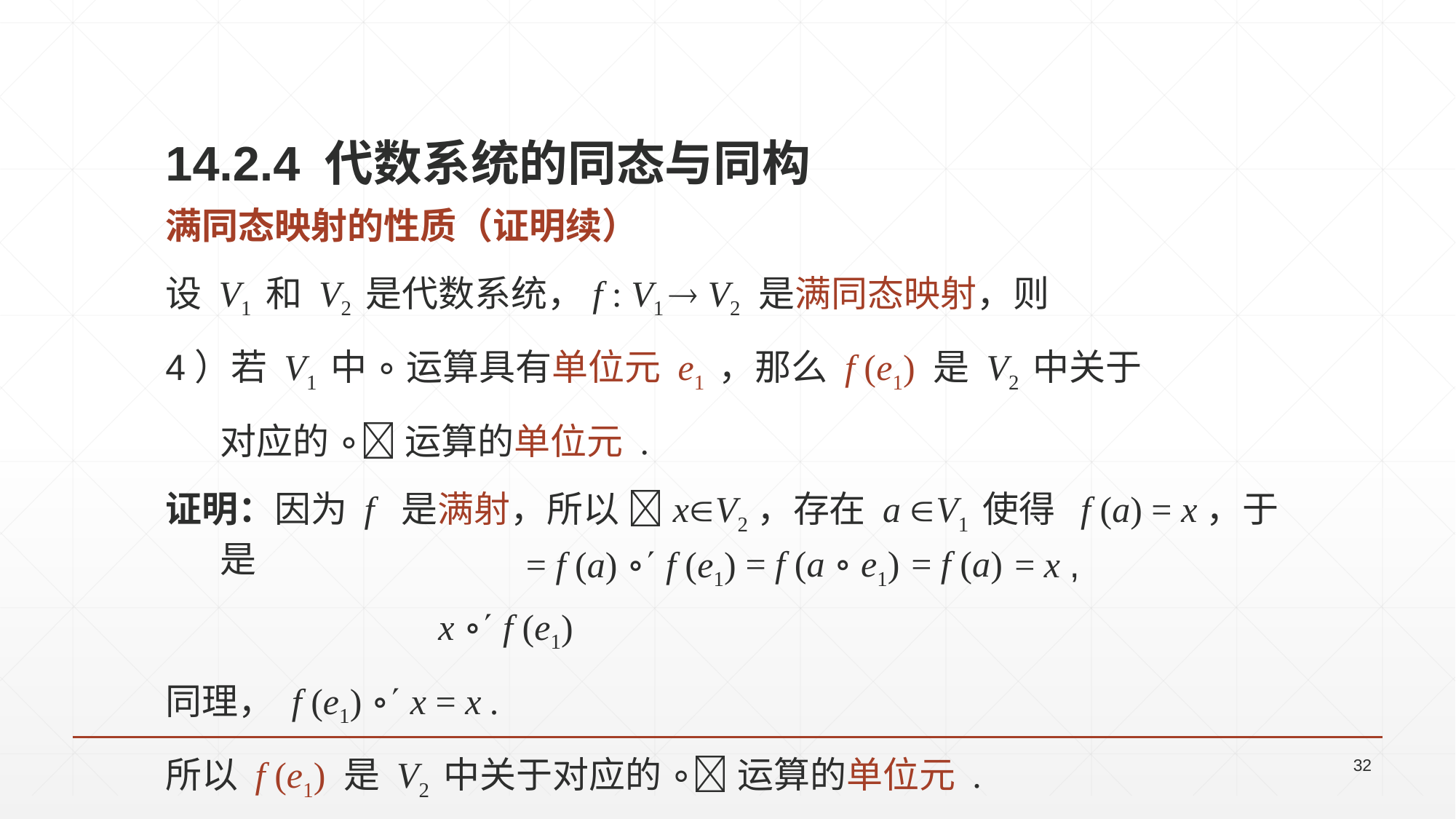

14.2.4 代数系统的同态与同构
满同态映射的性质（证明续）
设 V1 和 V2 是代数系统，f : V1 → V2 是满同态映射，则
4）若 V1 中 ∘ 运算具有单位元 e1 ，那么 f (e1) 是 V2 中关于
	对应的 ∘′ 运算的单位元 .
证明：因为 f  是满射，所以 ∀x∈V2，存在 a ∈V1 使得  f (a) = x，于是
			x ∘′ f (e1)
同理， f (e1) ∘′ x = x .
所以 f (e1) 是 V2 中关于对应的 ∘′ 运算的单位元 .
= f (a)
= f (a ∘ e1)
= f (a) ∘′ f (e1)
= x ,
32